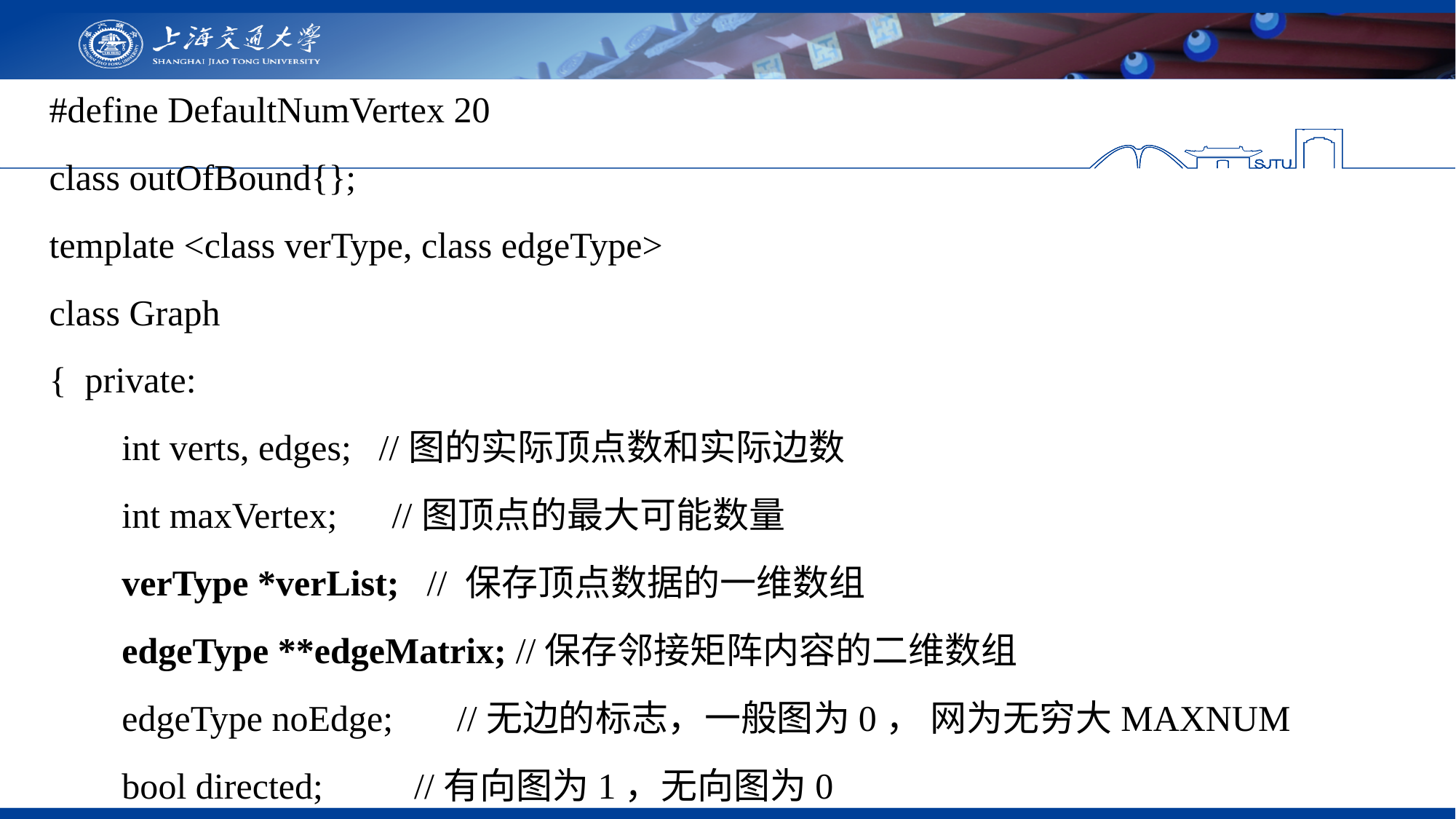

#define DefaultNumVertex 20
class outOfBound{};
template <class verType, class edgeType>
class Graph
{  private:
        int verts, edges;   //图的实际顶点数和实际边数
        int maxVertex;      //图顶点的最大可能数量
        verType *verList;   // 保存顶点数据的一维数组
        edgeType **edgeMatrix; //保存邻接矩阵内容的二维数组
        edgeType noEdge;       //无边的标志，一般图为0， 网为无穷大MAXNUM
        bool directed;          //有向图为1，无向图为0